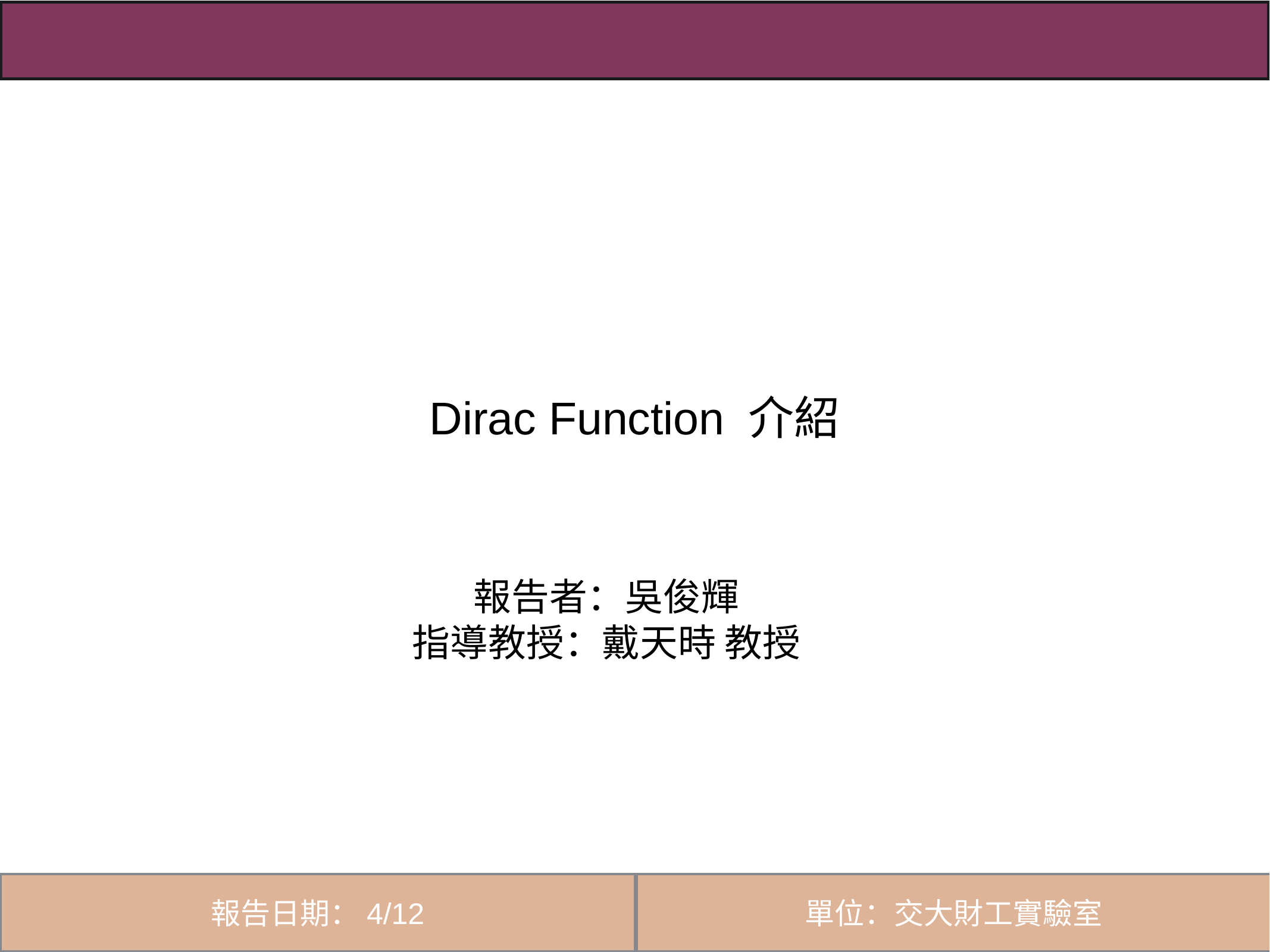

# Dirac Function 介紹
報告者：吳俊輝
指導教授：戴天時 教授
報告日期：4/12
單位：交大財工實驗室